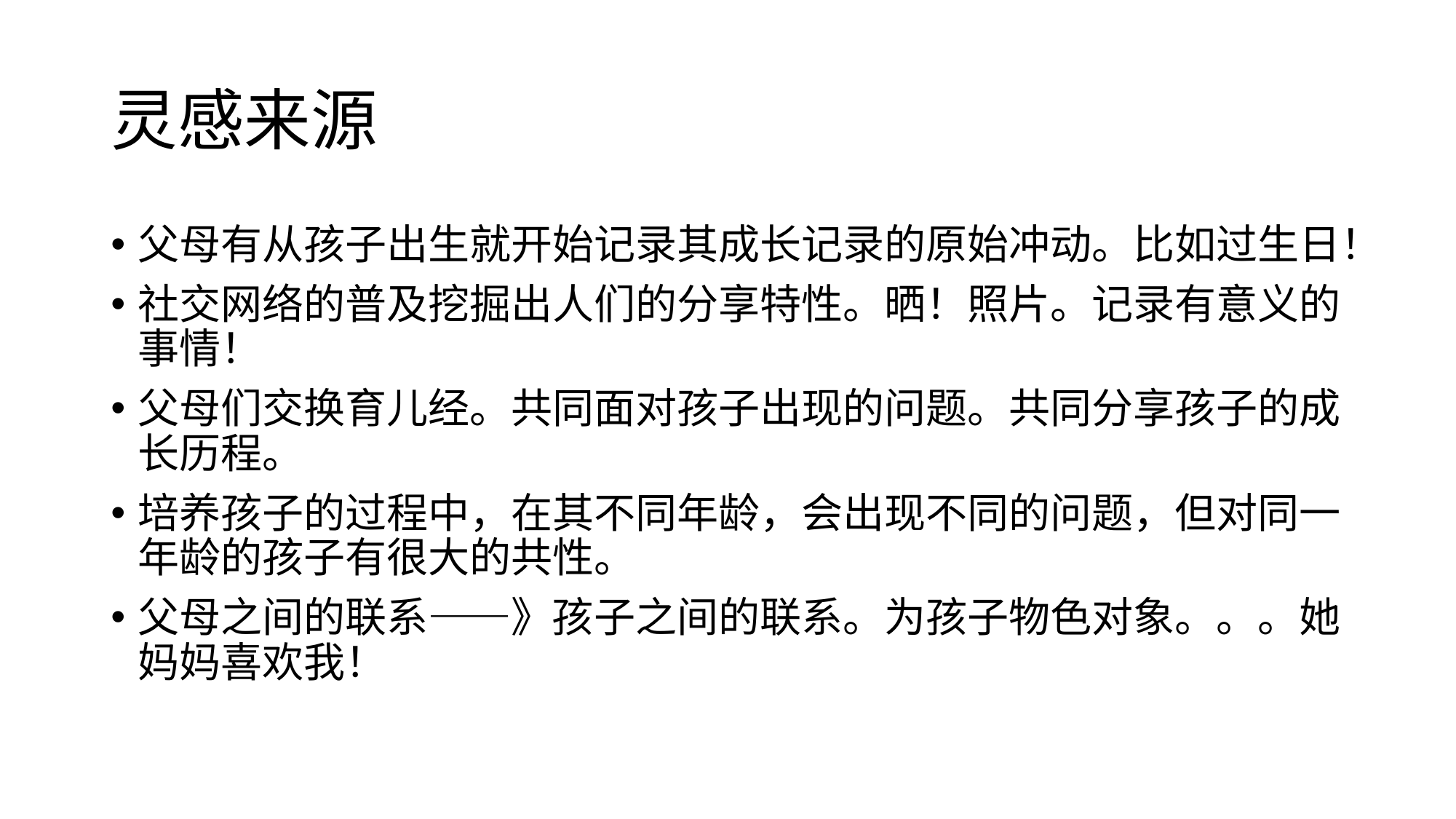

# 灵感来源
父母有从孩子出生就开始记录其成长记录的原始冲动。比如过生日！
社交网络的普及挖掘出人们的分享特性。晒！照片。记录有意义的事情！
父母们交换育儿经。共同面对孩子出现的问题。共同分享孩子的成长历程。
培养孩子的过程中，在其不同年龄，会出现不同的问题，但对同一年龄的孩子有很大的共性。
父母之间的联系——》孩子之间的联系。为孩子物色对象。。。她妈妈喜欢我！